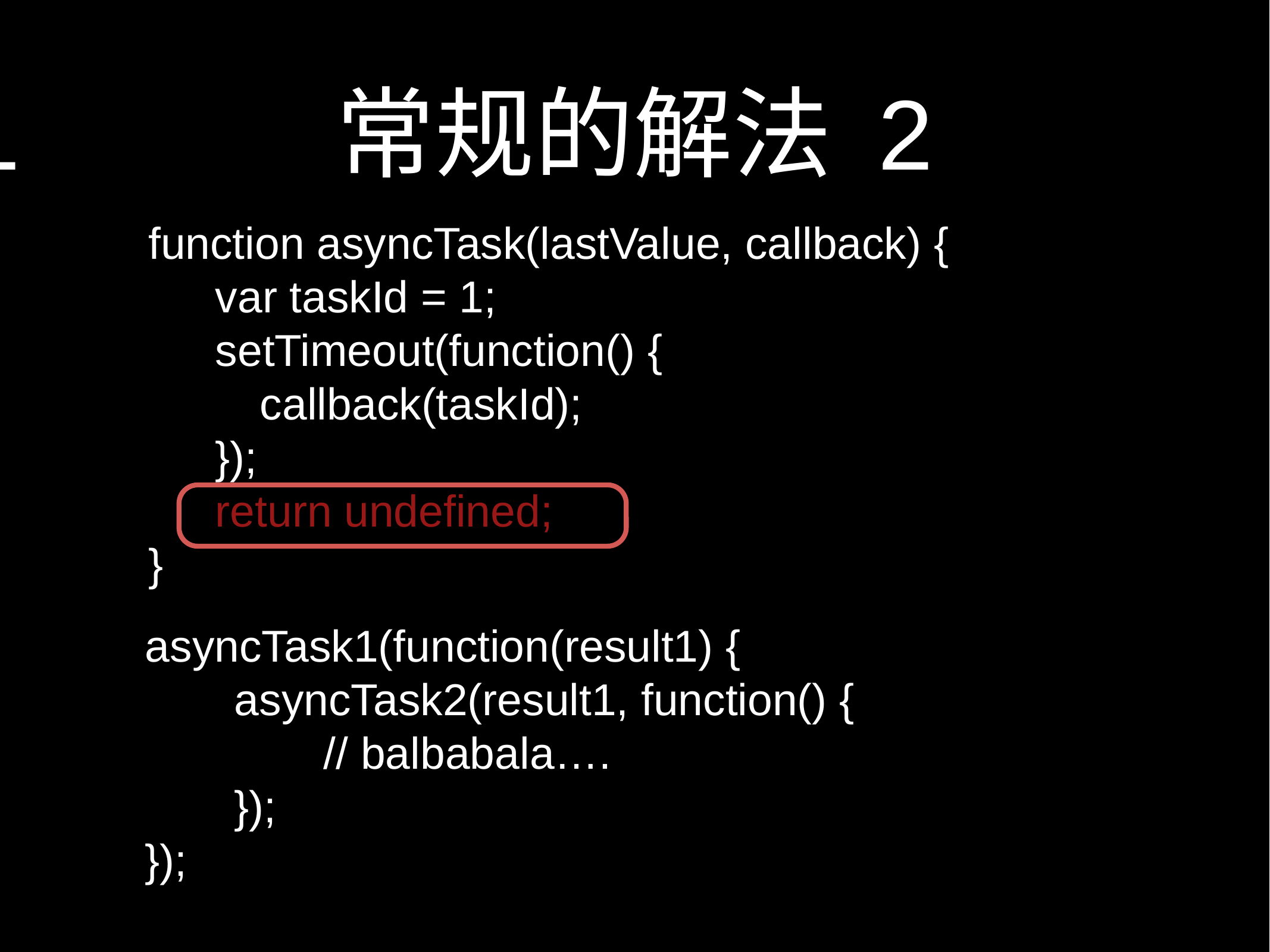

# 自以为优雅的解法1
常规的解法 2
function asyncTask(lastValue, callback) {
var taskId = 1;
setTimeout(function() {
callback(taskId);
});
return undefined;
}
tasks.reduce(function(lastResult, currentTask, index) {
return currentTask(lastResult);
}, initValue);

asyncTask1(function(result1) {
asyncTask2(result1, function() {
// balbabala….
});
});